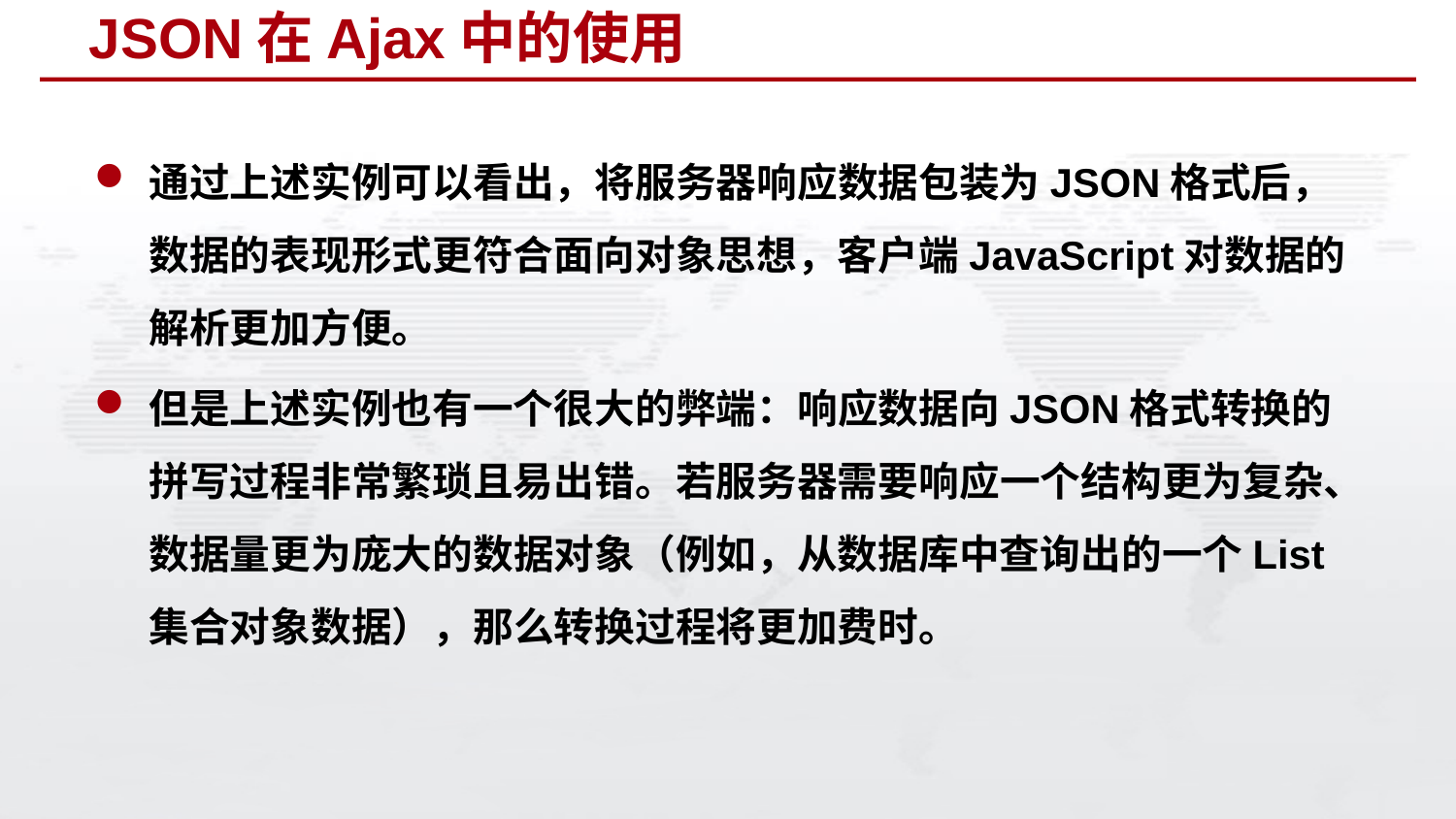

# JSON在Ajax中的使用
通过上述实例可以看出，将服务器响应数据包装为JSON格式后，数据的表现形式更符合面向对象思想，客户端JavaScript对数据的解析更加方便。
但是上述实例也有一个很大的弊端：响应数据向JSON格式转换的拼写过程非常繁琐且易出错。若服务器需要响应一个结构更为复杂、数据量更为庞大的数据对象（例如，从数据库中查询出的一个List集合对象数据），那么转换过程将更加费时。